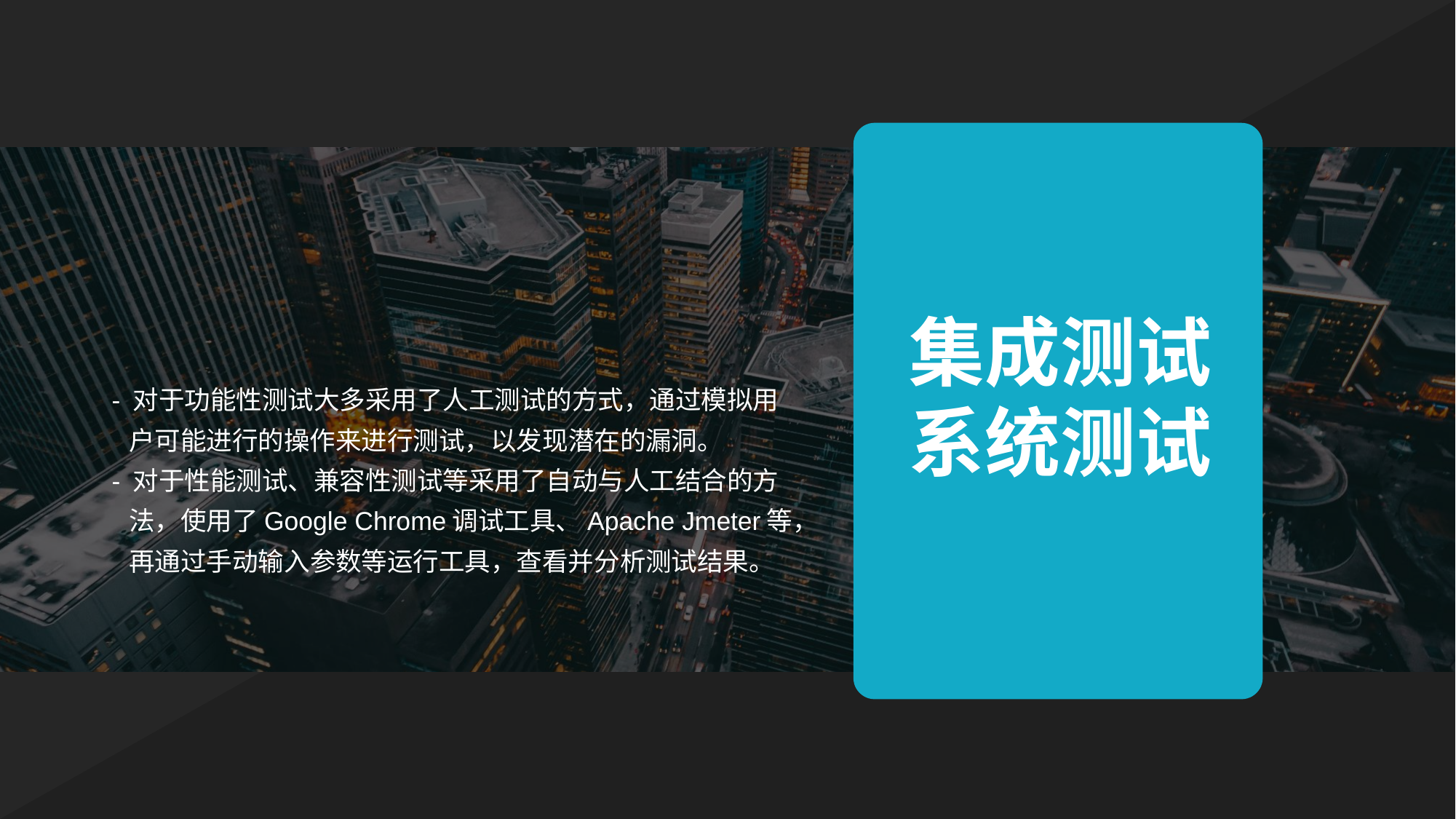

集成测试系统测试
- 对于功能性测试大多采用了人工测试的方式，通过模拟用
  户可能进行的操作来进行测试，以发现潜在的漏洞。
- 对于性能测试、兼容性测试等采用了自动与人工结合的方
  法，使用了Google Chrome调试工具、Apache Jmeter等，
  再通过手动输入参数等运行工具，查看并分析测试结果。